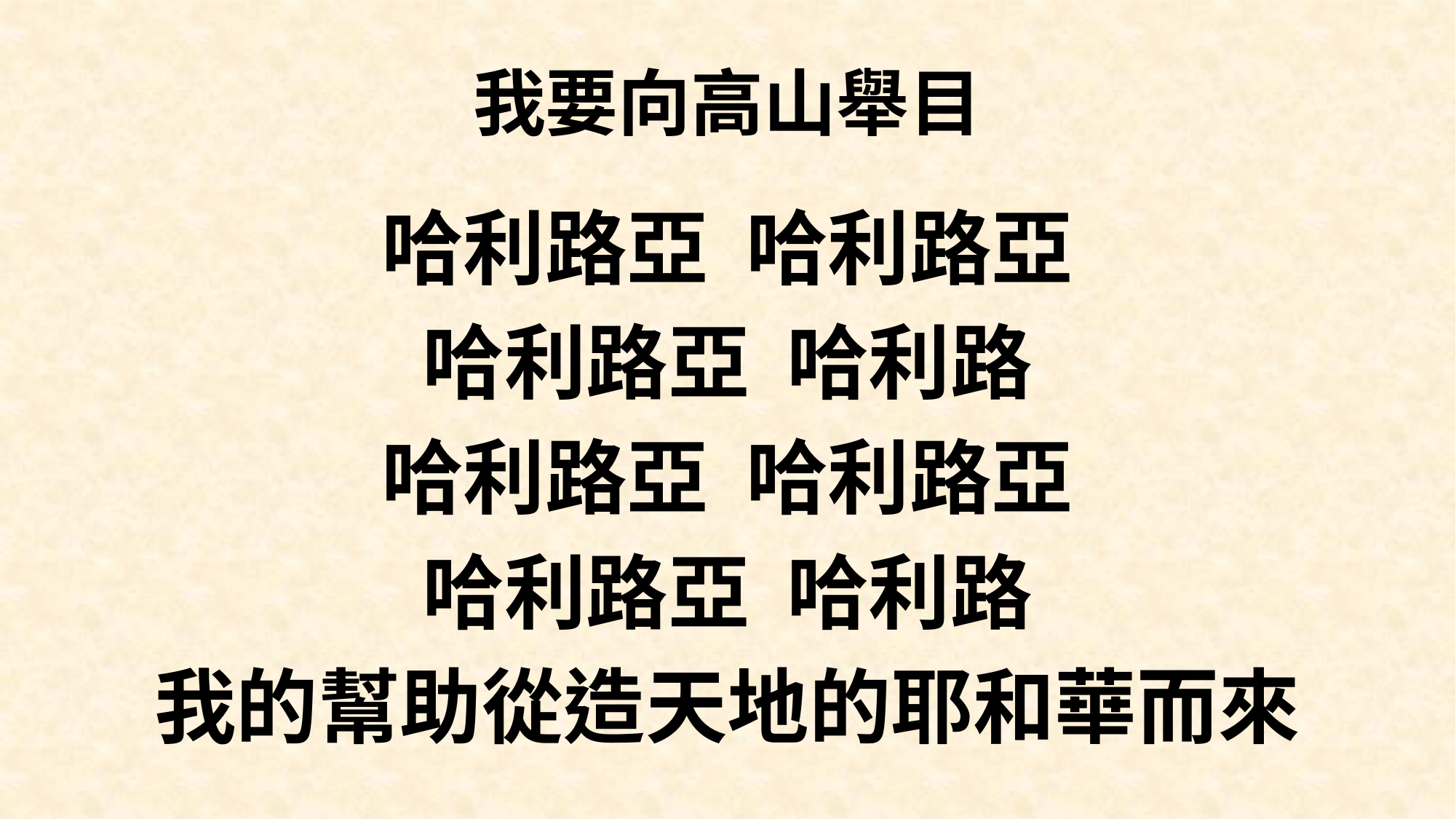

# 我要向高山舉目
哈利路亞  哈利路亞
哈利路亞  哈利路
哈利路亞  哈利路亞
哈利路亞  哈利路
我的幫助從造天地的耶和華而來